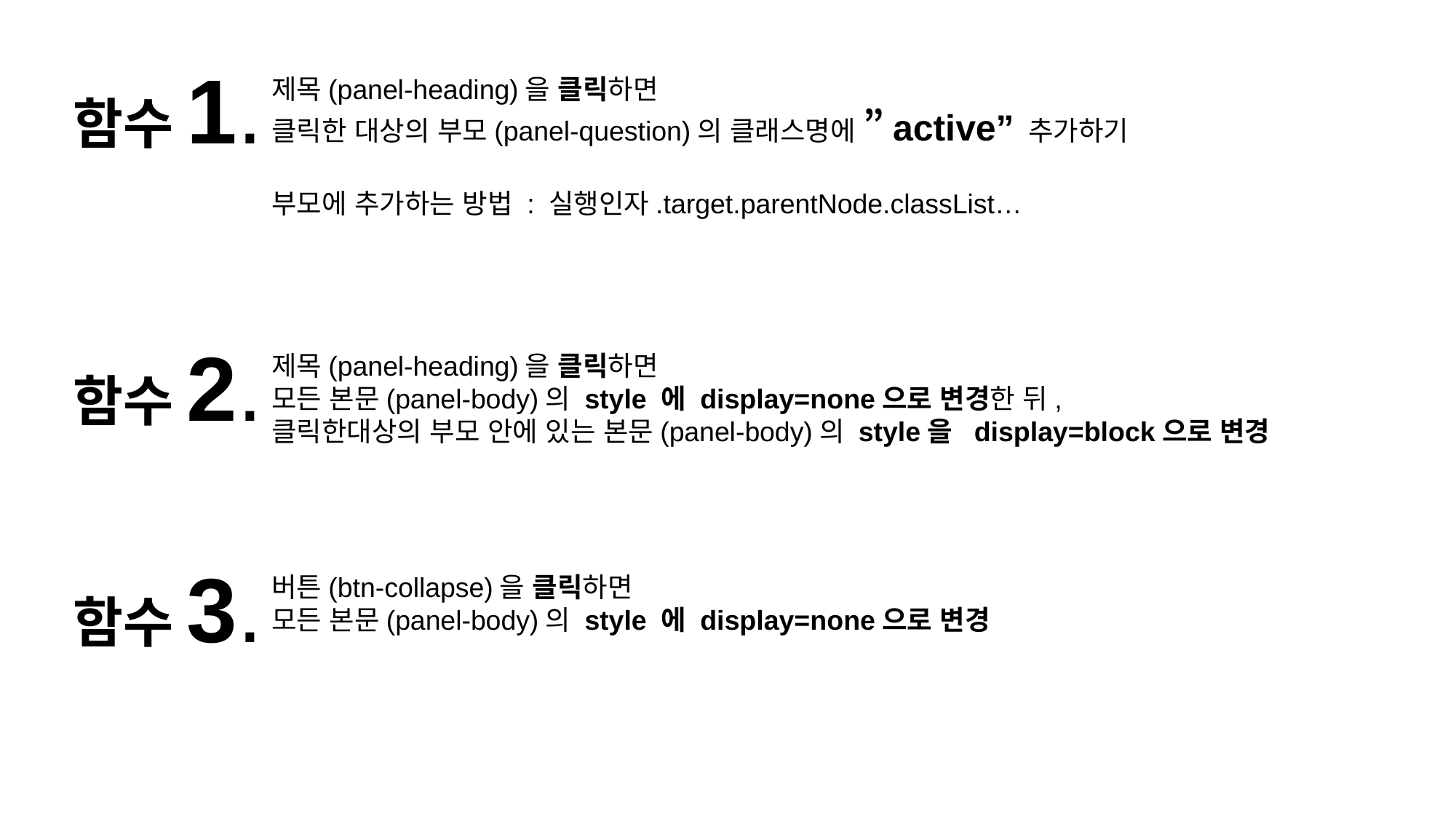

함수1.
제목(panel-heading)을 클릭하면
클릭한 대상의 부모(panel-question)의 클래스명에 ”active” 추가하기

부모에 추가하는 방법 : 실행인자.target.parentNode.classList…
함수2.
제목(panel-heading)을 클릭하면
모든 본문(panel-body)의 style 에 display=none으로 변경한 뒤,
클릭한대상의 부모 안에 있는 본문(panel-body)의 style을  display=block으로 변경

함수3.
버튼(btn-collapse)을 클릭하면
모든 본문(panel-body)의 style 에 display=none으로 변경